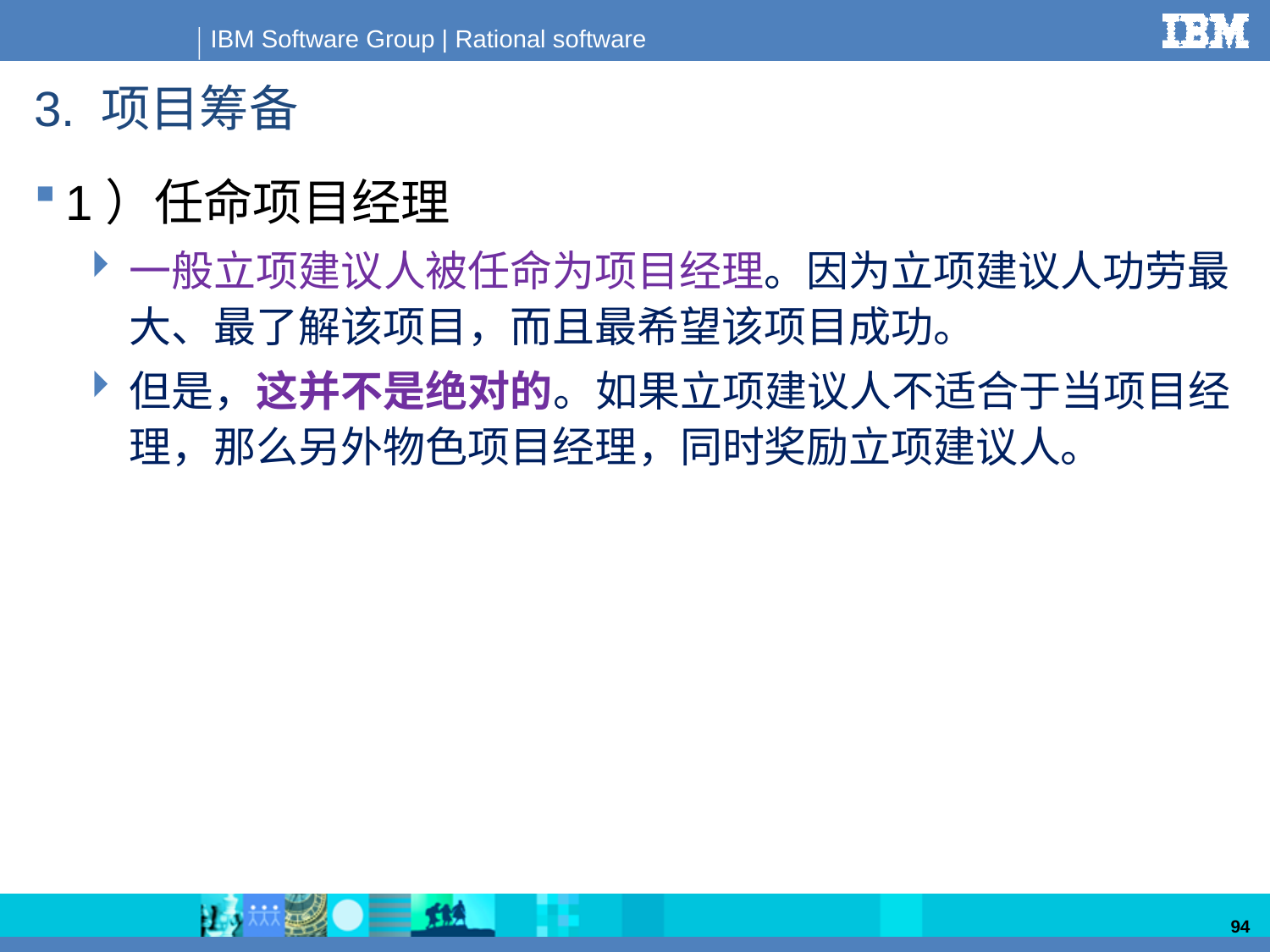

# 3. 项目筹备
1）任命项目经理
一般立项建议人被任命为项目经理。因为立项建议人功劳最大、最了解该项目，而且最希望该项目成功。
但是，这并不是绝对的。如果立项建议人不适合于当项目经理，那么另外物色项目经理，同时奖励立项建议人。

94